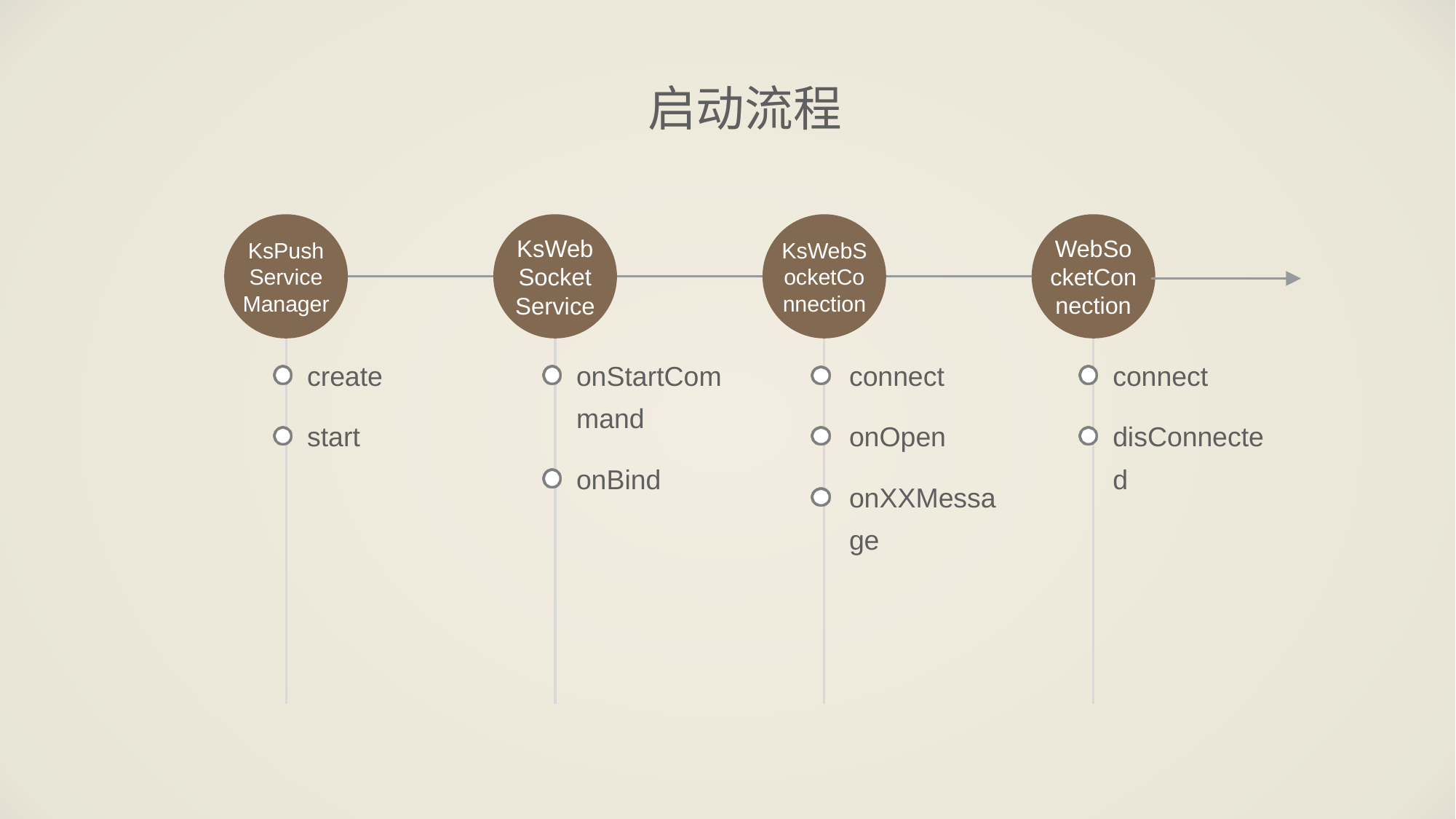

启动流程
KsPushServiceManager
KsWebSocketService
KsWebSocketConnection
WebSocketConnection
create
start
onStartCommand
onBind
connect
disConnected
connect
onOpen
onXXMessage